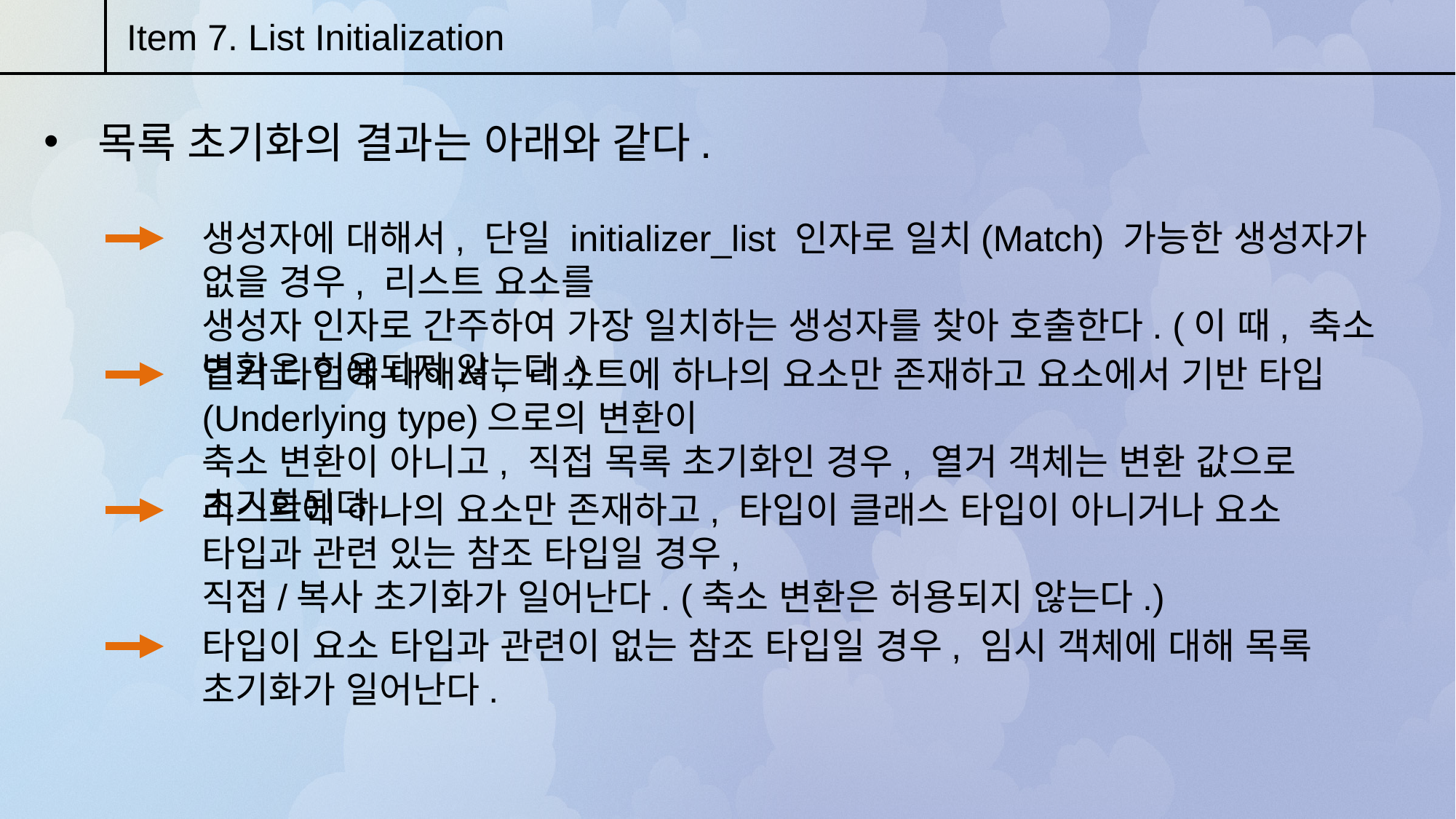

Item 7. List Initialization
 목록 초기화의 결과는 아래와 같다.
생성자에 대해서, 단일 initializer_list 인자로 일치(Match) 가능한 생성자가 없을 경우, 리스트 요소를
생성자 인자로 간주하여 가장 일치하는 생성자를 찾아 호출한다. (이 때, 축소 변환은 허용되지 않는다.)
열거 타입에 대해서, 리스트에 하나의 요소만 존재하고 요소에서 기반 타입(Underlying type)으로의 변환이
축소 변환이 아니고, 직접 목록 초기화인 경우, 열거 객체는 변환 값으로 초기화된다.
리스트에 하나의 요소만 존재하고, 타입이 클래스 타입이 아니거나 요소 타입과 관련 있는 참조 타입일 경우,
직접/복사 초기화가 일어난다. (축소 변환은 허용되지 않는다.)
타입이 요소 타입과 관련이 없는 참조 타입일 경우, 임시 객체에 대해 목록 초기화가 일어난다.